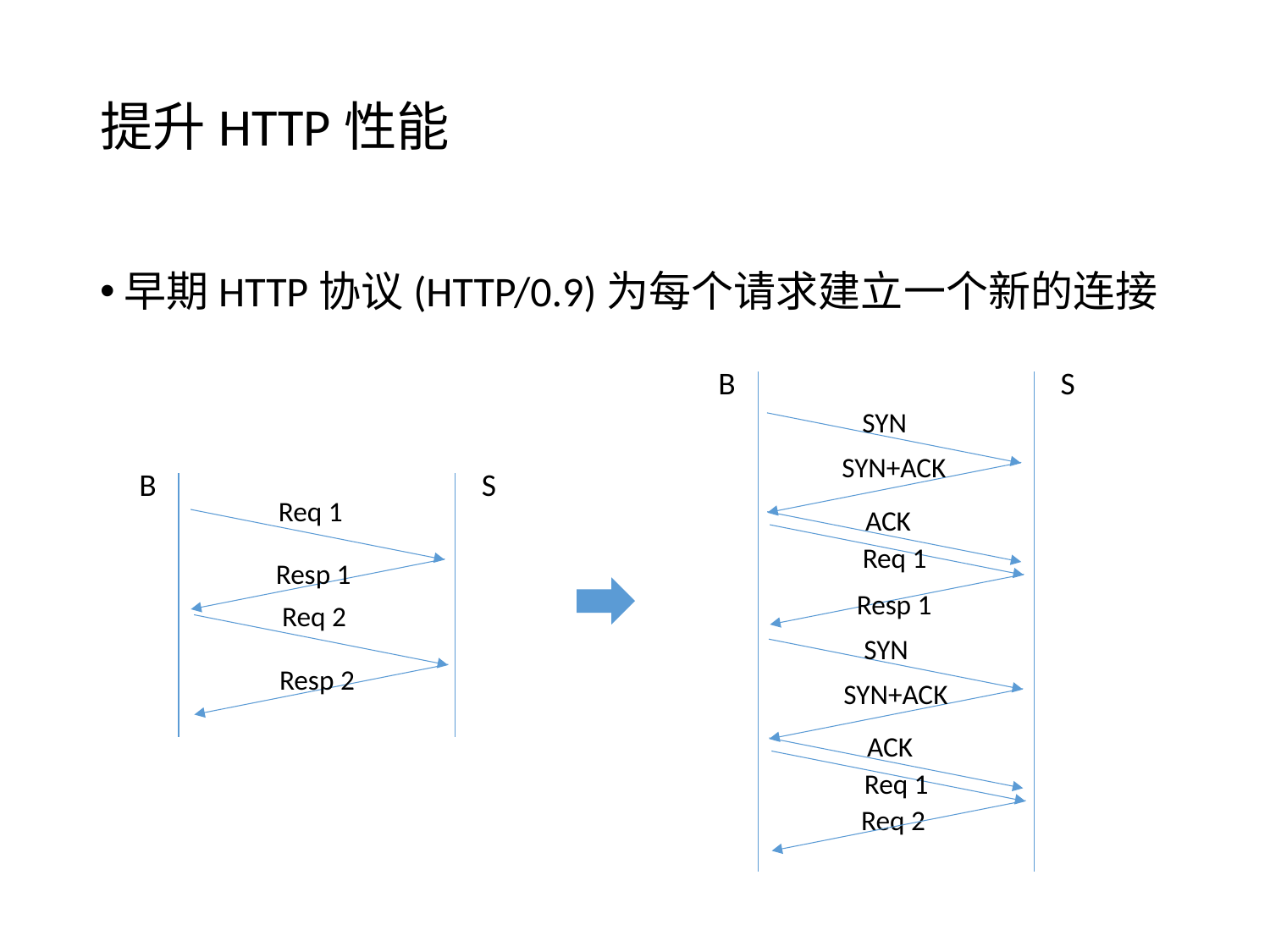

# 提升HTTP性能
早期HTTP协议(HTTP/0.9)为每个请求建立一个新的连接
B
S
SYN
SYN+ACK
ACK
Req 1
Resp 1
SYN
SYN+ACK
ACK
Req 1
Req 2
B
S
Req 1
Resp 1
Req 2
Resp 2

31